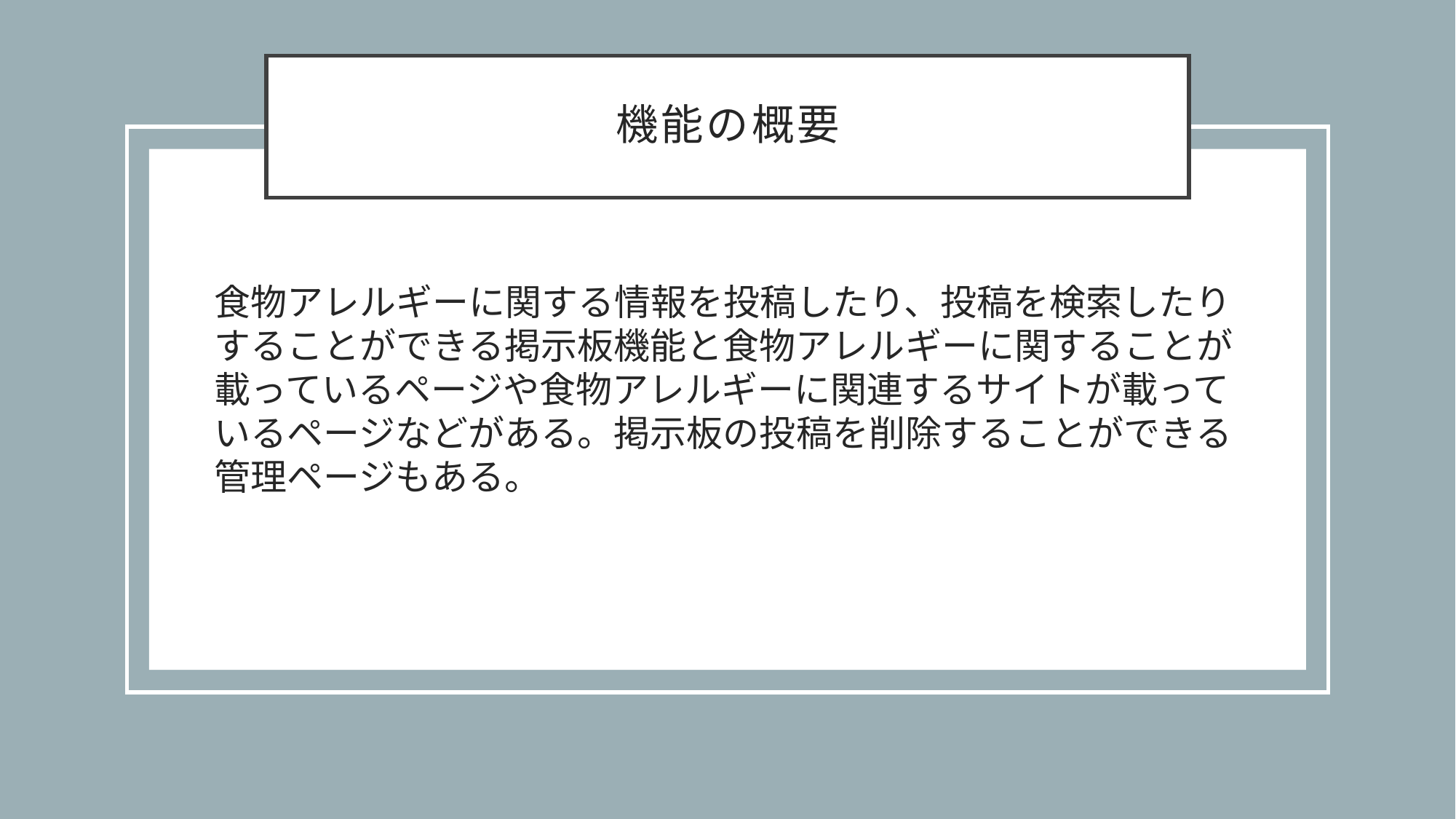

# 機能の概要

食物アレルギーに関する情報を投稿したり、投稿を検索したりすることができる掲示板機能と食物アレルギーに関することが載っているページや食物アレルギーに関連するサイトが載っているページなどがある。掲示板の投稿を削除することができる管理ページもある。